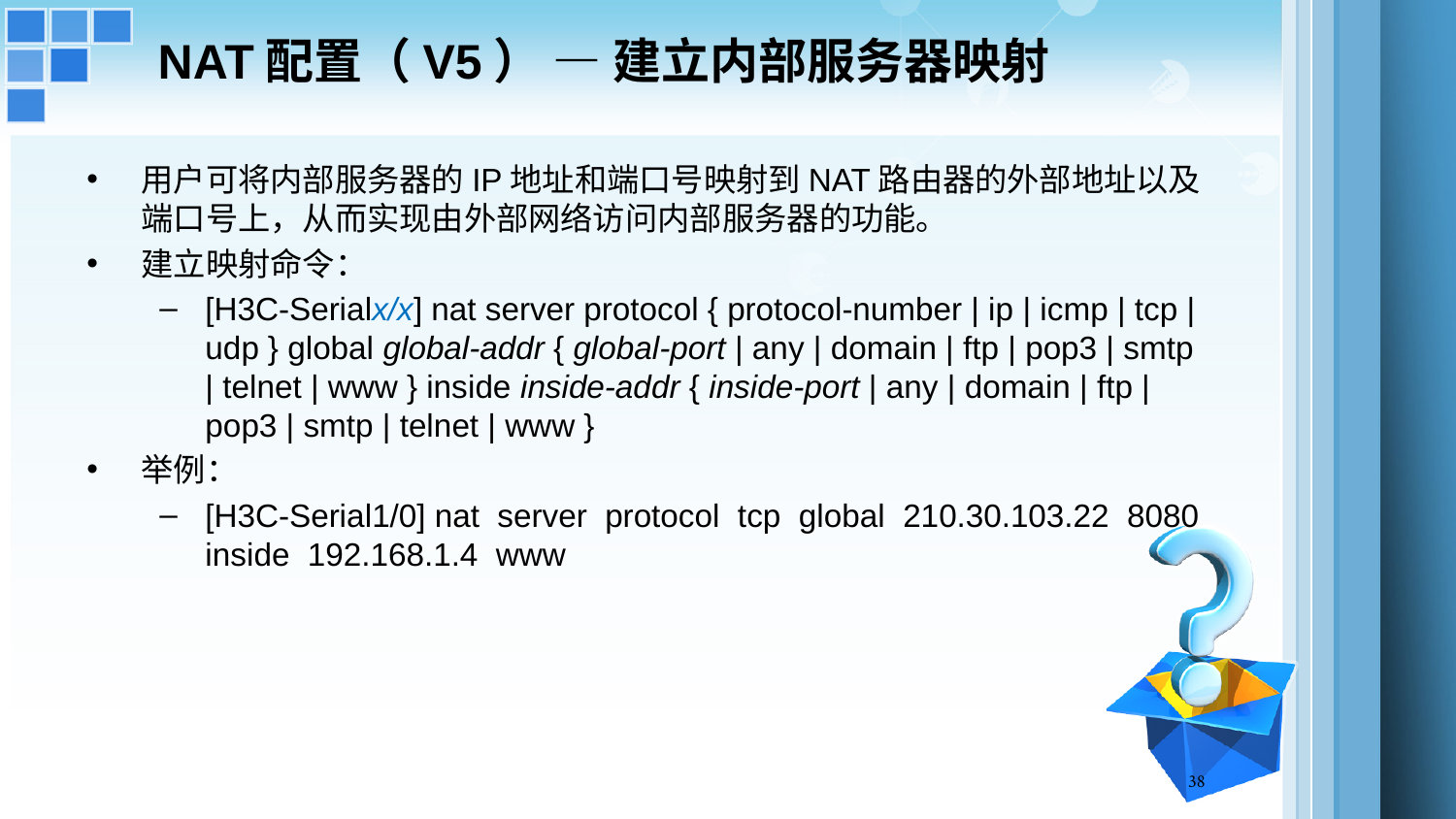

NAT配置（V5） — 建立内部服务器映射
用户可将内部服务器的IP地址和端口号映射到NAT路由器的外部地址以及端口号上，从而实现由外部网络访问内部服务器的功能。
建立映射命令：
[H3C-Serialx/x] nat server protocol { protocol-number | ip | icmp | tcp | udp } global global-addr { global-port | any | domain | ftp | pop3 | smtp | telnet | www } inside inside-addr { inside-port | any | domain | ftp | pop3 | smtp | telnet | www }
举例：
[H3C-Serial1/0] nat  server  protocol  tcp  global  210.30.103.22  8080 inside  192.168.1.4  www
38